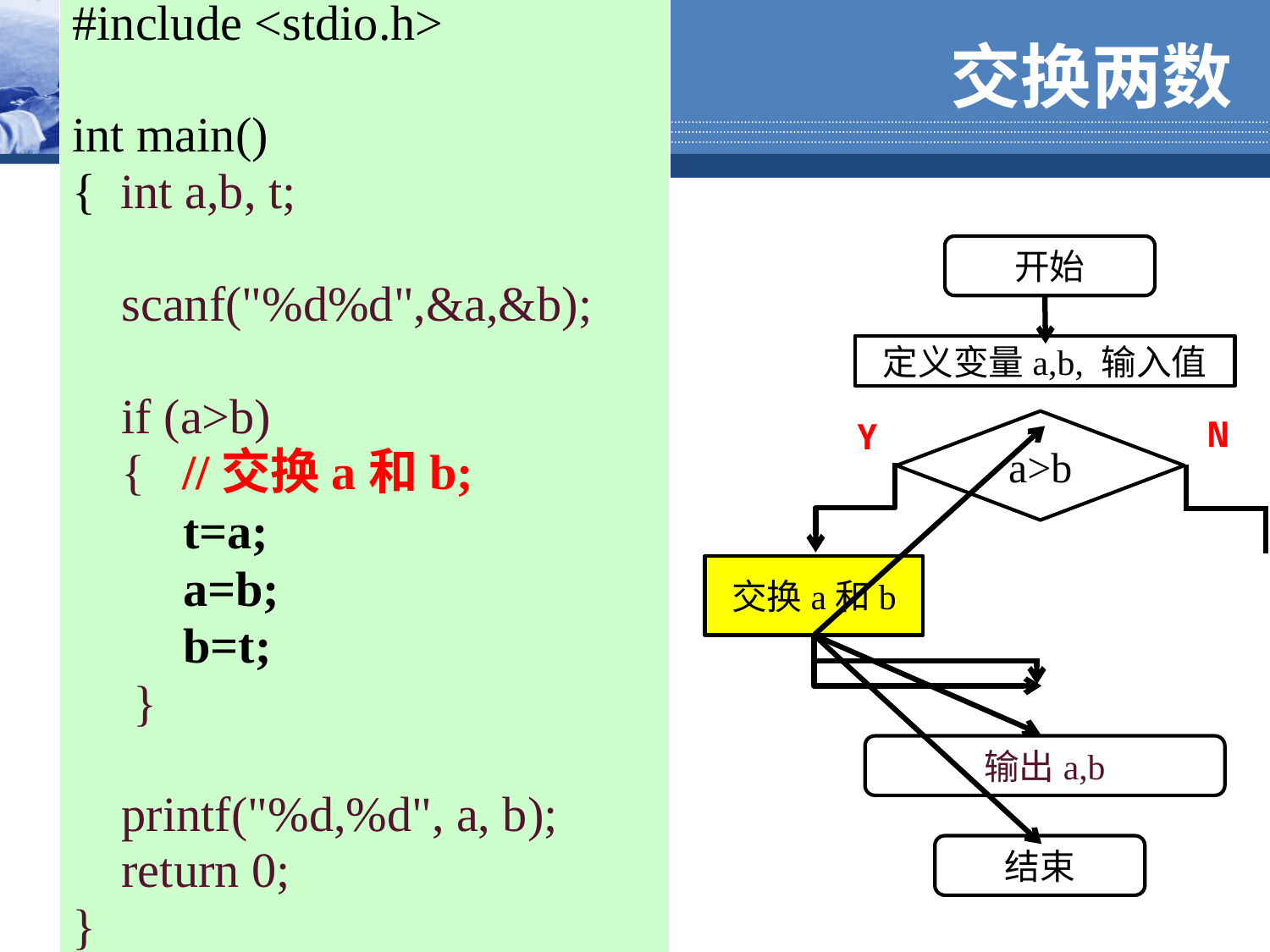

#include <stdio.h>
int main()
{  int a,b, t;

    scanf("%d%d",&a,&b);

    if (a>b)
    {   //交换a和b;
         t=a;
         a=b;
         b=t;
     }

    printf("%d,%d", a, b);
    return 0;
}
交换两数
开始
定义变量a,b, 输入值
N
Y
a>b
交换a和b
输出a,b
结束